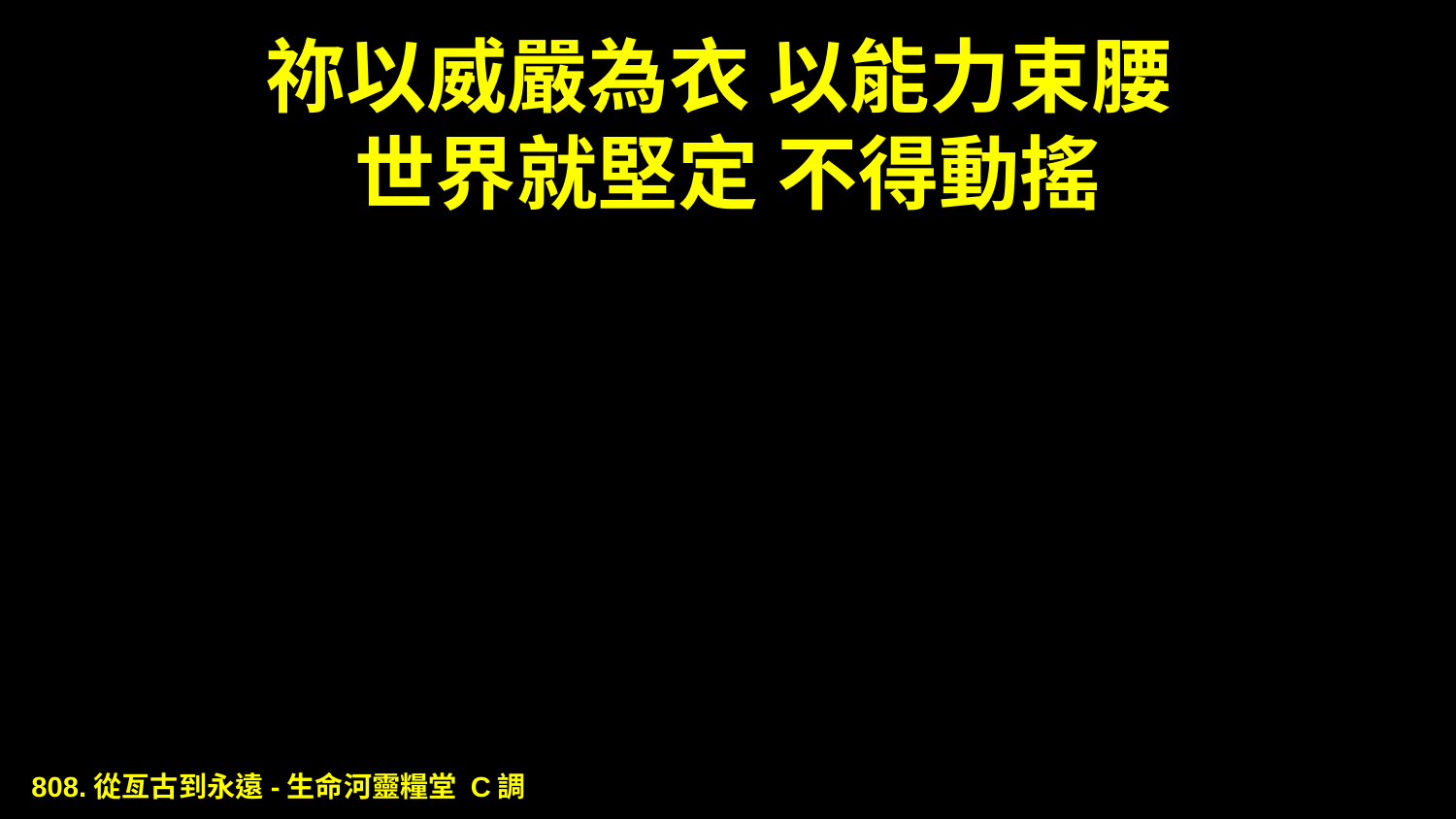

# 祢以威嚴為衣 以能力束腰 世界就堅定 不得動搖
808.從亙古到永遠-生命河靈糧堂 C調